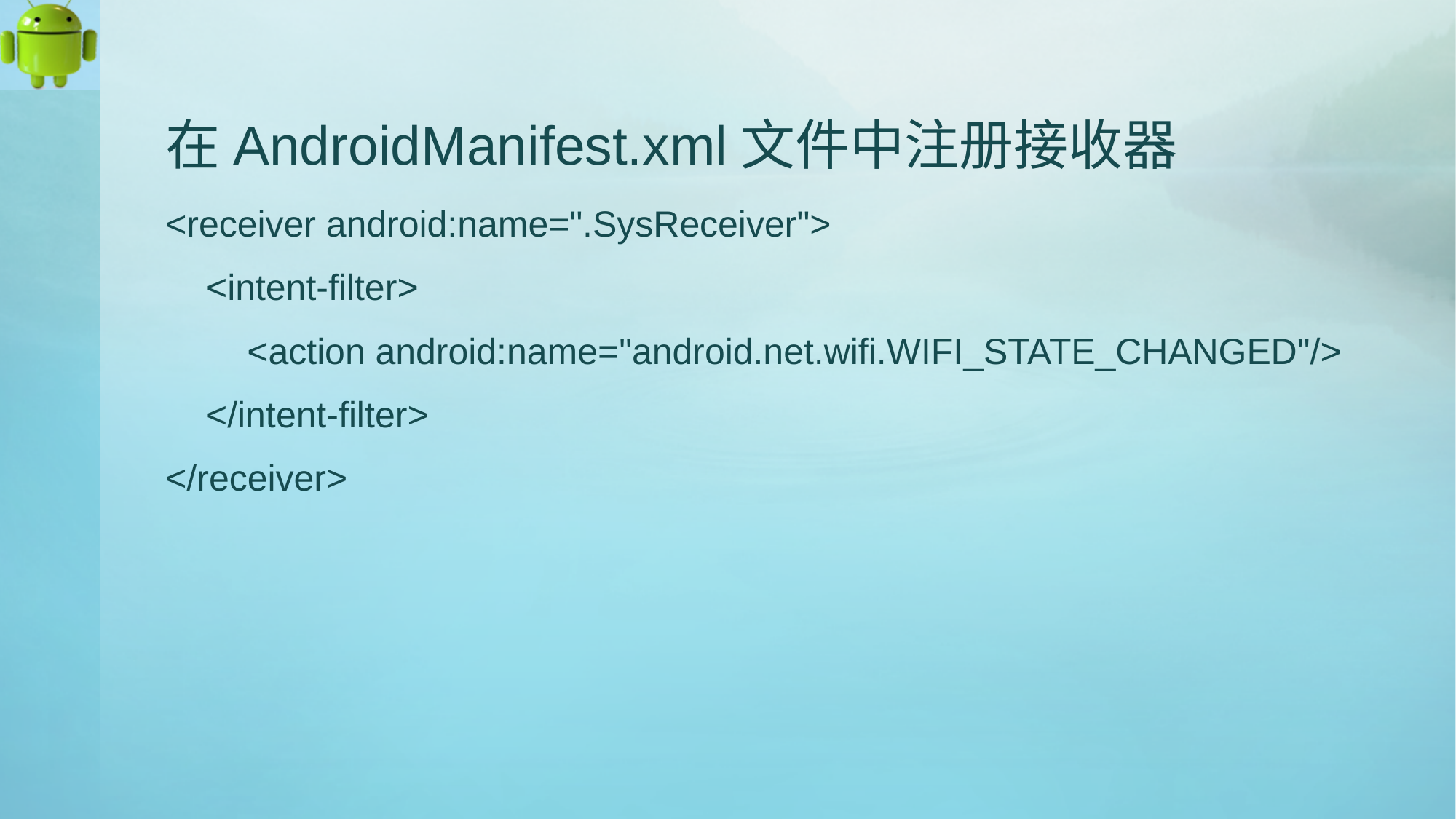

# 在AndroidManifest.xml文件中注册接收器
<receiver android:name=".SysReceiver">
    <intent-filter>
        <action android:name="android.net.wifi.WIFI_STATE_CHANGED"/>
    </intent-filter>
</receiver>